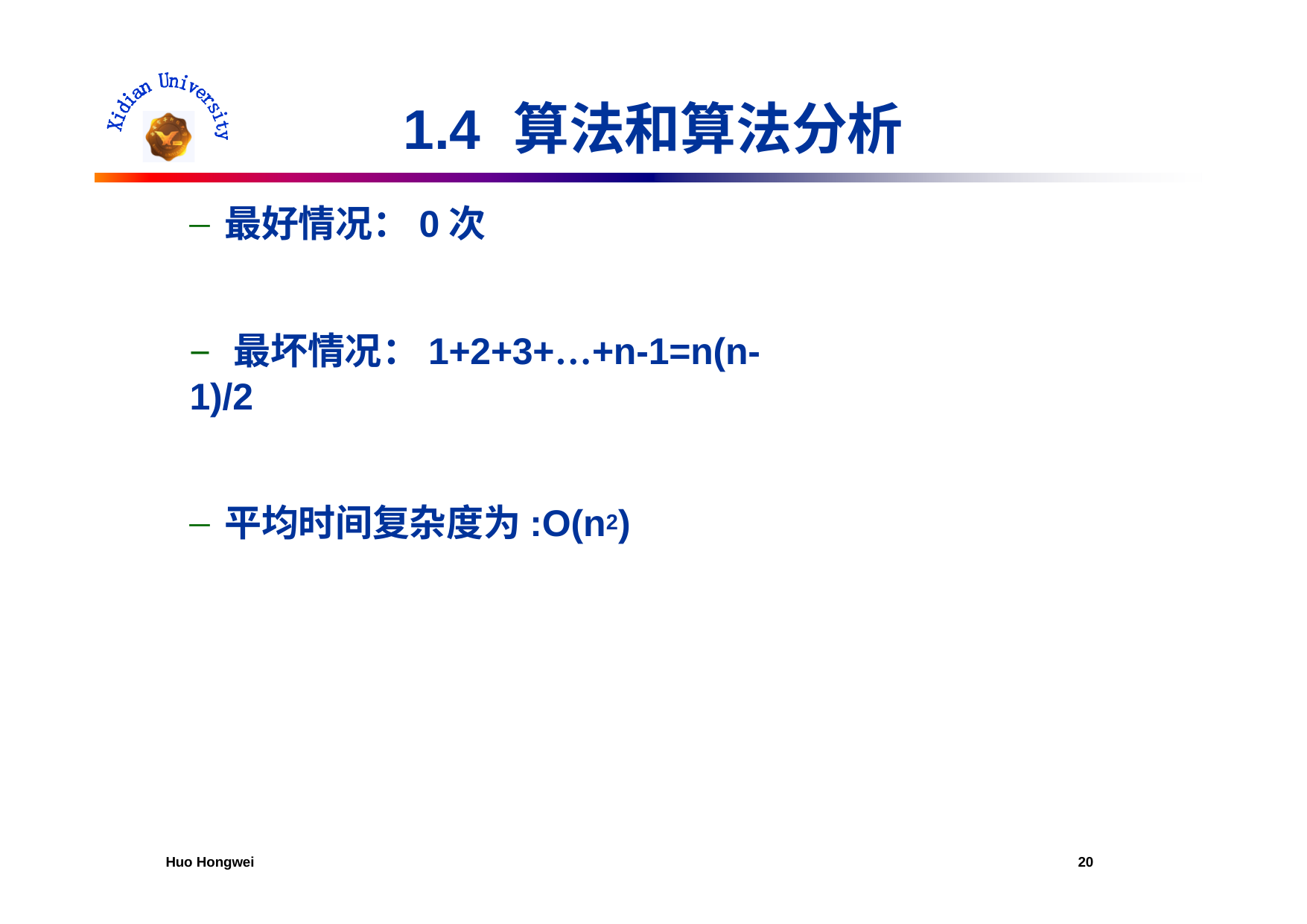

# 1.4	算法和算法分析
最好情况：0次

– 最坏情况：1+2+3+…+n-1=n(n-1)/2

平均时间复杂度为:O(n2)
Huo Hongwei
20